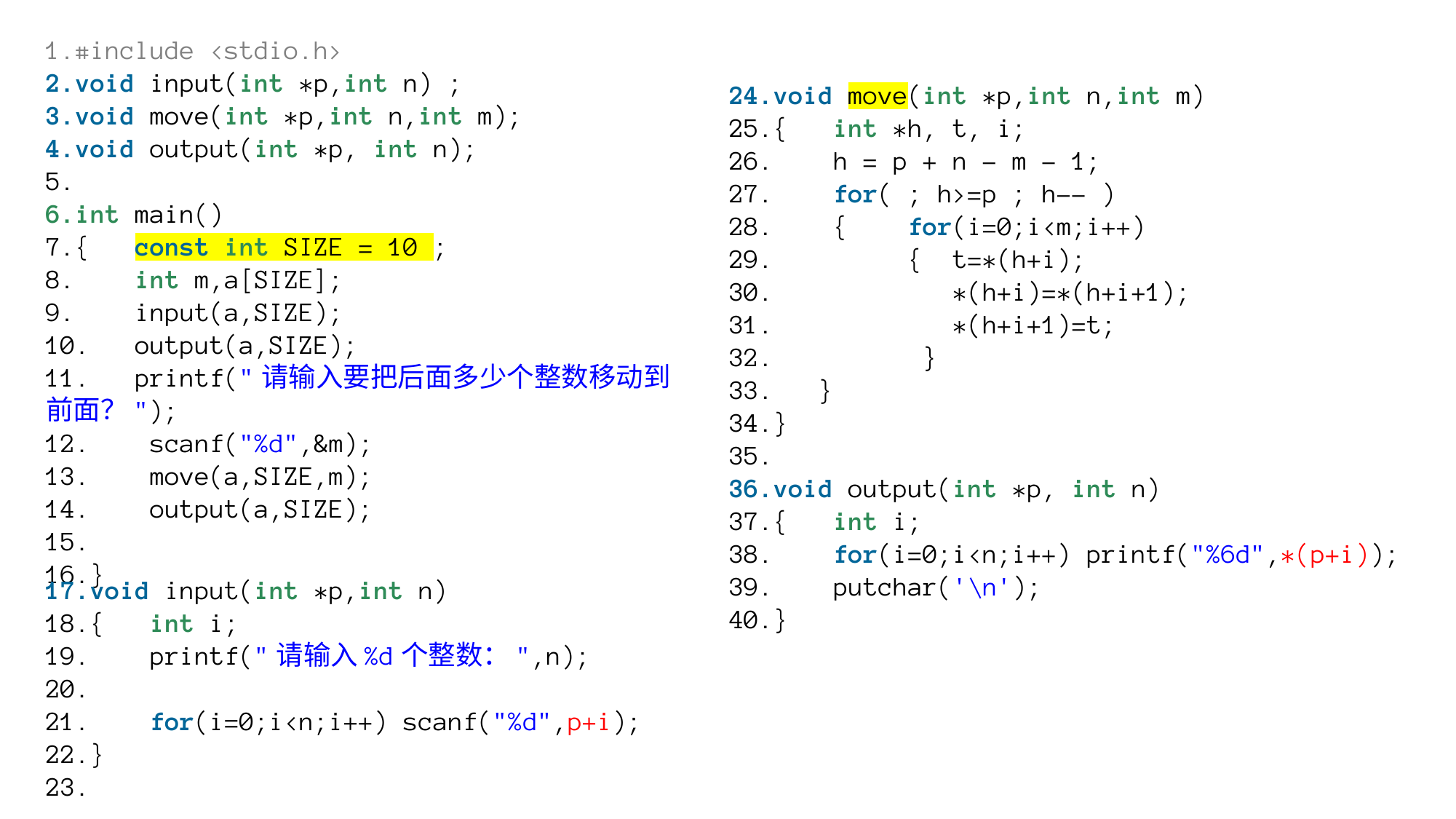

#include <stdio.h>
void input(int *p,int n) ;
void move(int *p,int n,int m);
void output(int *p, int n);

int main()
{   const int SIZE = 10 ;
    int m,a[SIZE];
    input(a,SIZE);
   output(a,SIZE);
   printf("请输入要把后面多少个整数移动到前面？");
    scanf("%d",&m);
    move(a,SIZE,m);
    output(a,SIZE);

}
void move(int *p,int n,int m)
{   int *h, t, i;
    h = p + n - m - 1;
    for( ; h>=p ; h-- )
    {    for(i=0;i<m;i++)
         {  t=*(h+i);
            *(h+i)=*(h+i+1);
            *(h+i+1)=t;
          }
   }
}

void output(int *p, int n)
{   int i;
    for(i=0;i<n;i++) printf("%6d",*(p+i));
    putchar('\n');
}
void input(int *p,int n)
{   int i;
    printf("请输入%d个整数：",n);

    for(i=0;i<n;i++) scanf("%d",p+i);
}